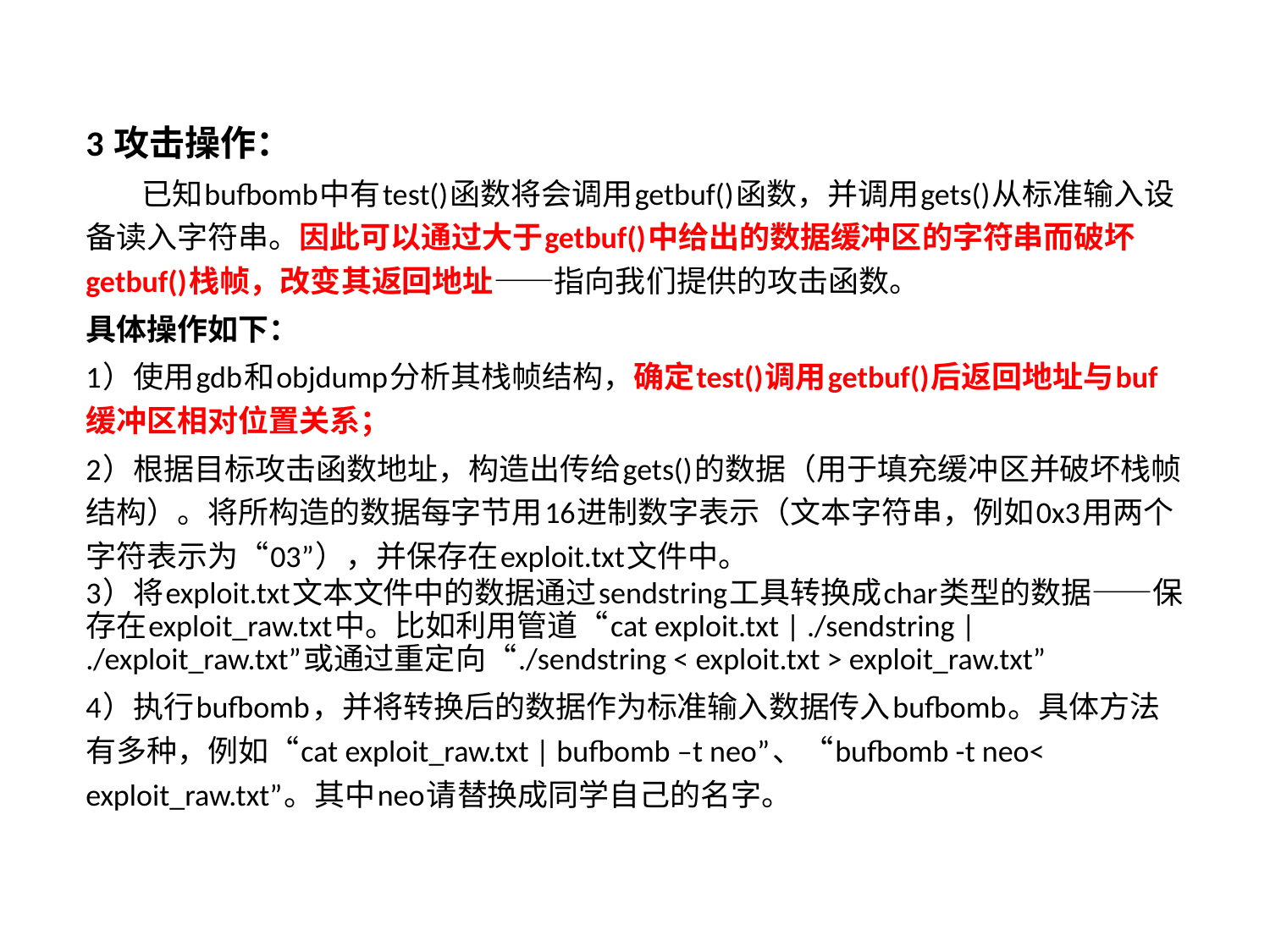

3 攻击操作：
        已知bufbomb中有test()函数将会调用getbuf()函数，并调用gets()从标准输入设备读入字符串。因此可以通过大于getbuf()中给出的数据缓冲区的字符串而破坏getbuf()栈帧，改变其返回地址——指向我们提供的攻击函数。
具体操作如下：
1）使用gdb和objdump分析其栈帧结构，确定test()调用getbuf()后返回地址与buf缓冲区相对位置关系；
2）根据目标攻击函数地址，构造出传给gets()的数据（用于填充缓冲区并破坏栈帧结构）。将所构造的数据每字节用16进制数字表示（文本字符串，例如0x3用两个字符表示为“03”），并保存在exploit.txt文件中。
3）将exploit.txt文本文件中的数据通过sendstring工具转换成char类型的数据——保存在exploit_raw.txt中。比如利用管道“cat exploit.txt | ./sendstring | ./exploit_raw.txt”或通过重定向“./sendstring < exploit.txt > exploit_raw.txt”
4）执行bufbomb，并将转换后的数据作为标准输入数据传入bufbomb。具体方法有多种，例如“cat exploit_raw.txt | bufbomb –t neo”、“bufbomb -t neo< exploit_raw.txt”。其中neo请替换成同学自己的名字。